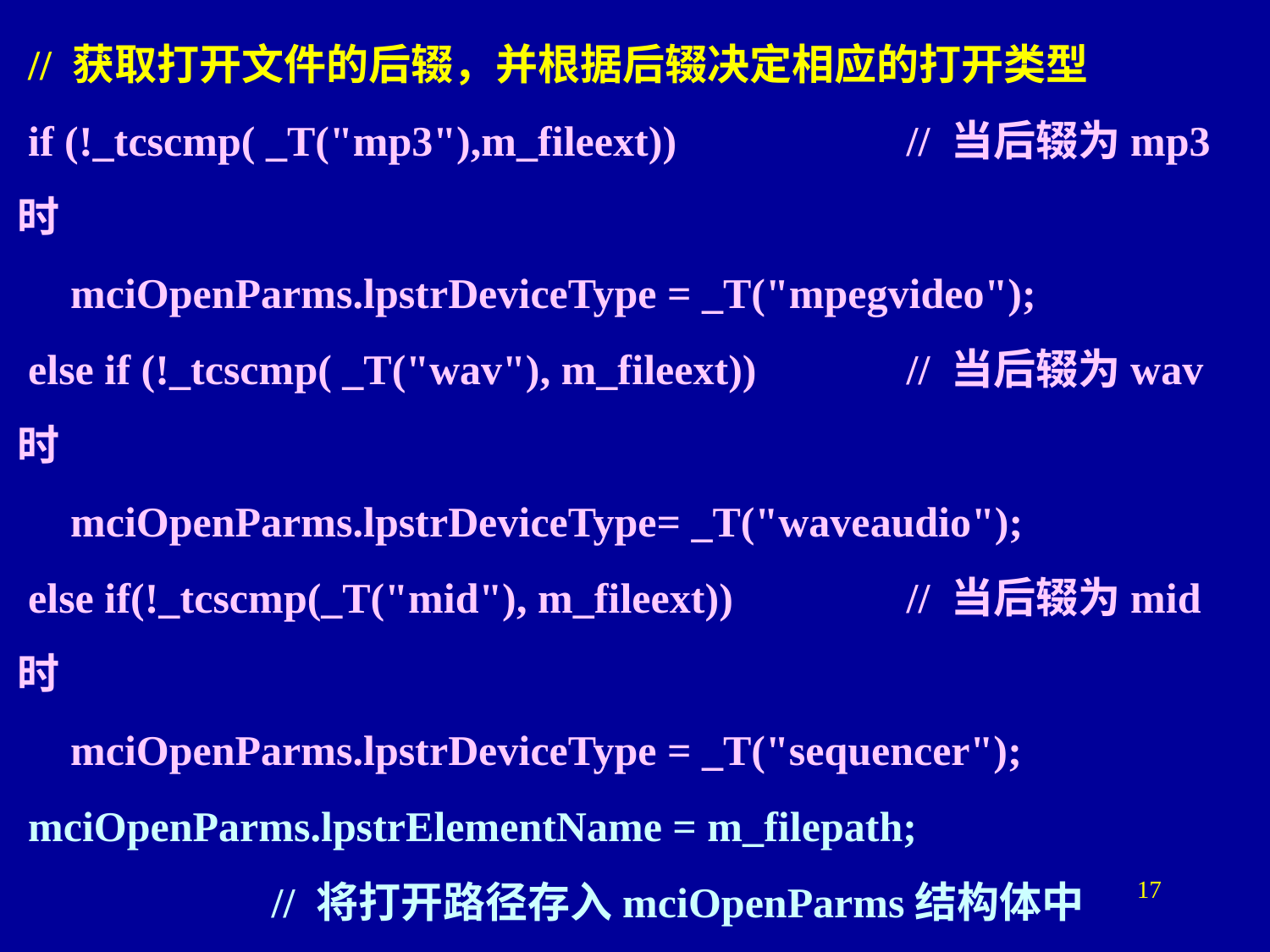

// 获取打开文件的后辍，并根据后辍决定相应的打开类型
 if (!_tcscmp( _T("mp3"),m_fileext)) 		// 当后辍为mp3时
     mciOpenParms.lpstrDeviceType = _T("mpegvideo");
 else if (!_tcscmp( _T("wav"), m_fileext)) 		// 当后辍为wav时
     mciOpenParms.lpstrDeviceType= _T("waveaudio");
 else if(!_tcscmp(_T("mid"), m_fileext)) 		// 当后辍为mid时
     mciOpenParms.lpstrDeviceType = _T("sequencer");
 mciOpenParms.lpstrElementName = m_filepath;
		// 将打开路径存入mciOpenParms结构体中
 dwError = mciSendCommand(0,MCI_OPEN,
                      MCI_OPEN_TYPE|MCI_OPEN_ELEMENT,
                      (DWORD)(LPVOID)&mciOpenParms);
17